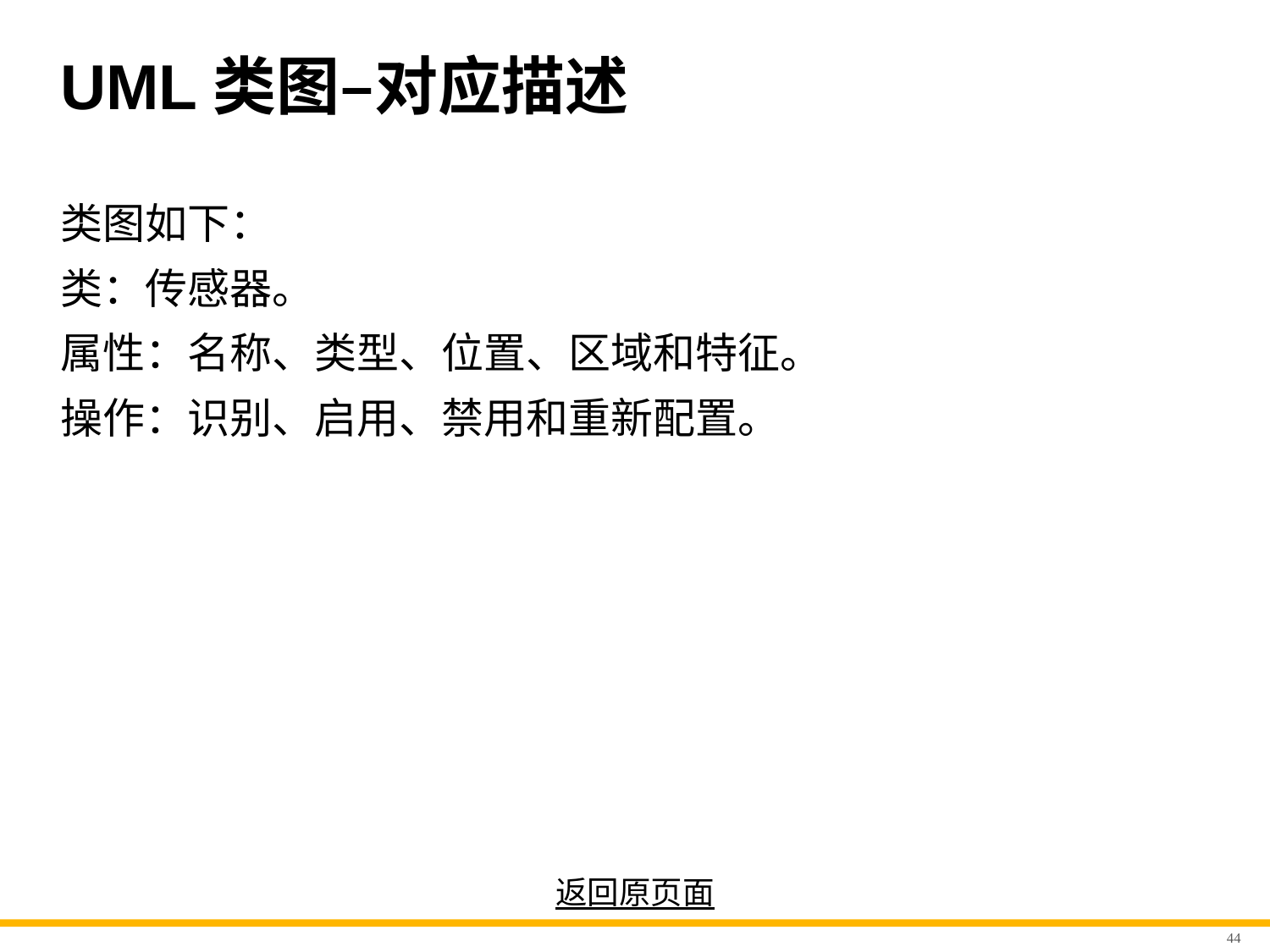

# UML类图–对应描述
类图如下：
类：传感器。
属性：名称、类型、位置、区域和特征。
操作：识别、启用、禁用和重新配置。
返回原页面
44